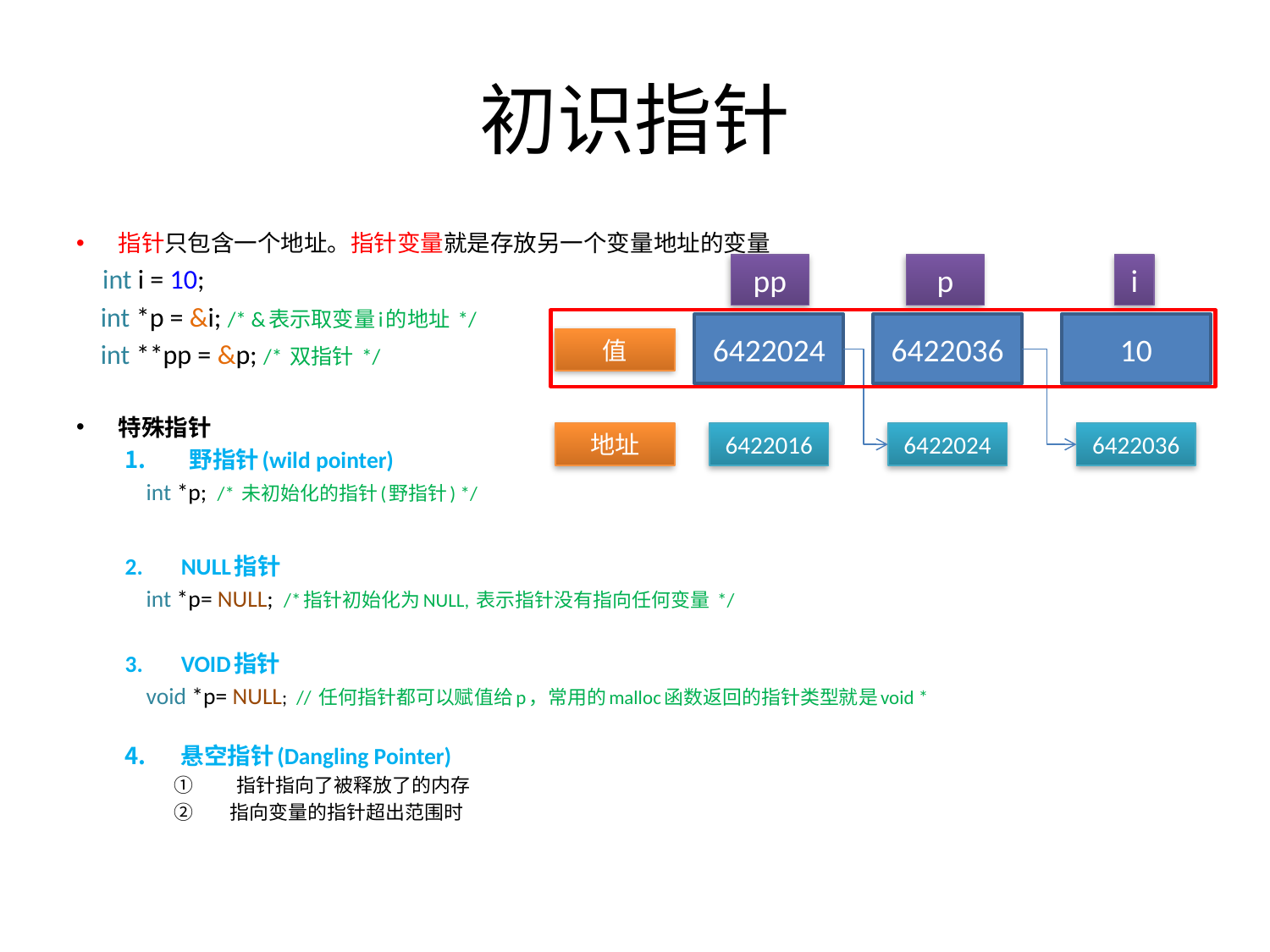

# 初识指针
指针只包含一个地址。指针变量就是存放另一个变量地址的变量
     int i = 10;
    int *p = &i; /* &表示取变量i的地址 */
    int **pp = &p; /* 双指针 */

特殊指针
 野指针(wild pointer)
    int *p;  /* 未初始化的指针(野指针) */

NULL指针
    int *p= NULL;  /*指针初始化为NULL, 表示指针没有指向任何变量 */

VOID指针
    void *p= NULL;  // 任何指针都可以赋值给p，常用的malloc函数返回的指针类型就是void *

悬空指针(Dangling Pointer)
 指针指向了被释放了的内存
指向变量的指针超出范围时

pp
p
i

6422024
6422036
10
值
地址
6422016
6422024
6422036